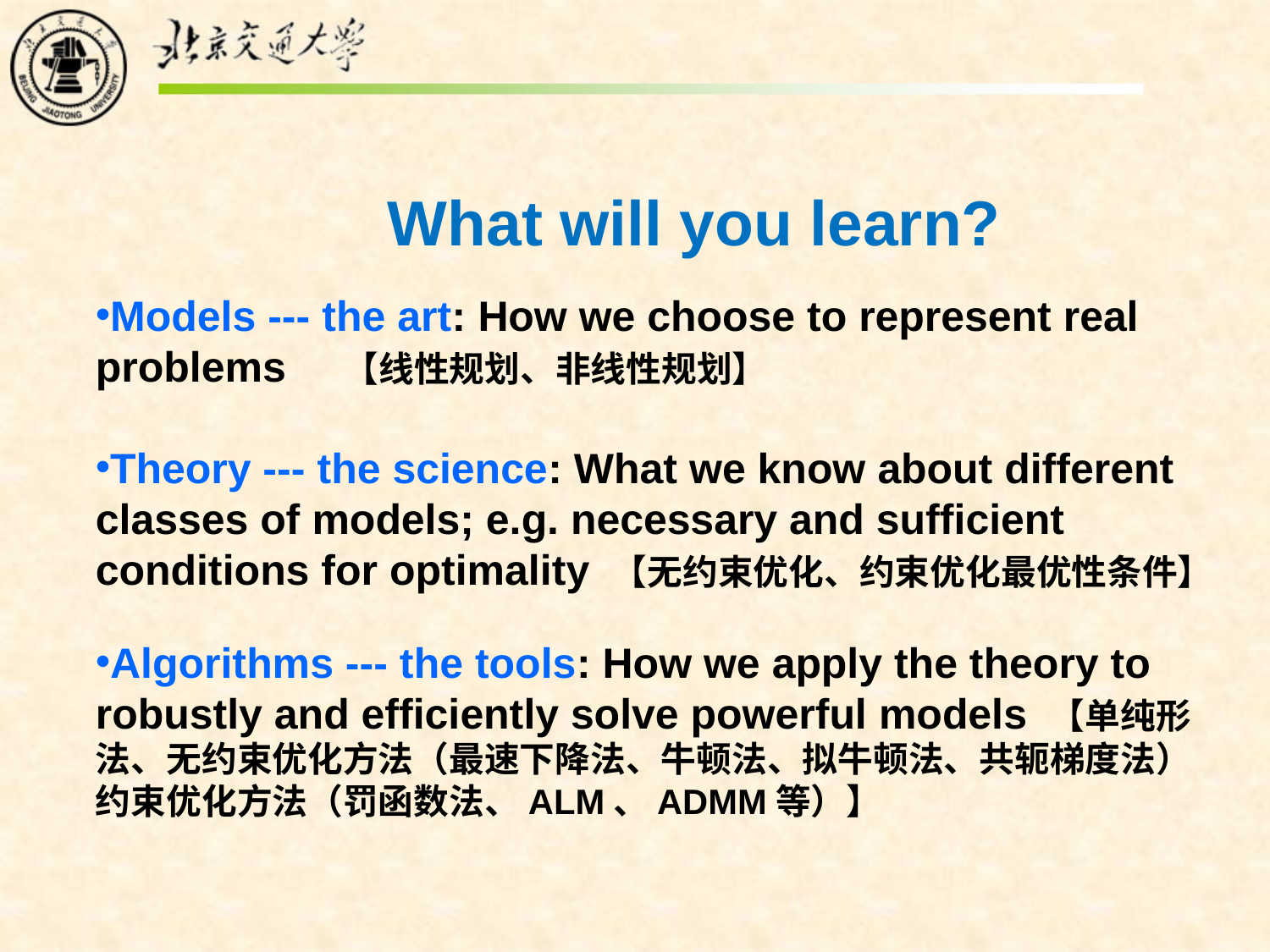

What will you learn?
Models --- the art: How we choose to represent real problems    【线性规划、非线性规划】

Theory --- the science: What we know about different classes of models; e.g. necessary and sufficient conditions for optimality 【无约束优化、约束优化最优性条件】

Algorithms --- the tools: How we apply the theory to robustly and efficiently solve powerful models 【单纯形法、无约束优化方法（最速下降法、牛顿法、拟牛顿法、共轭梯度法）约束优化方法（罚函数法、ALM、ADMM等）】